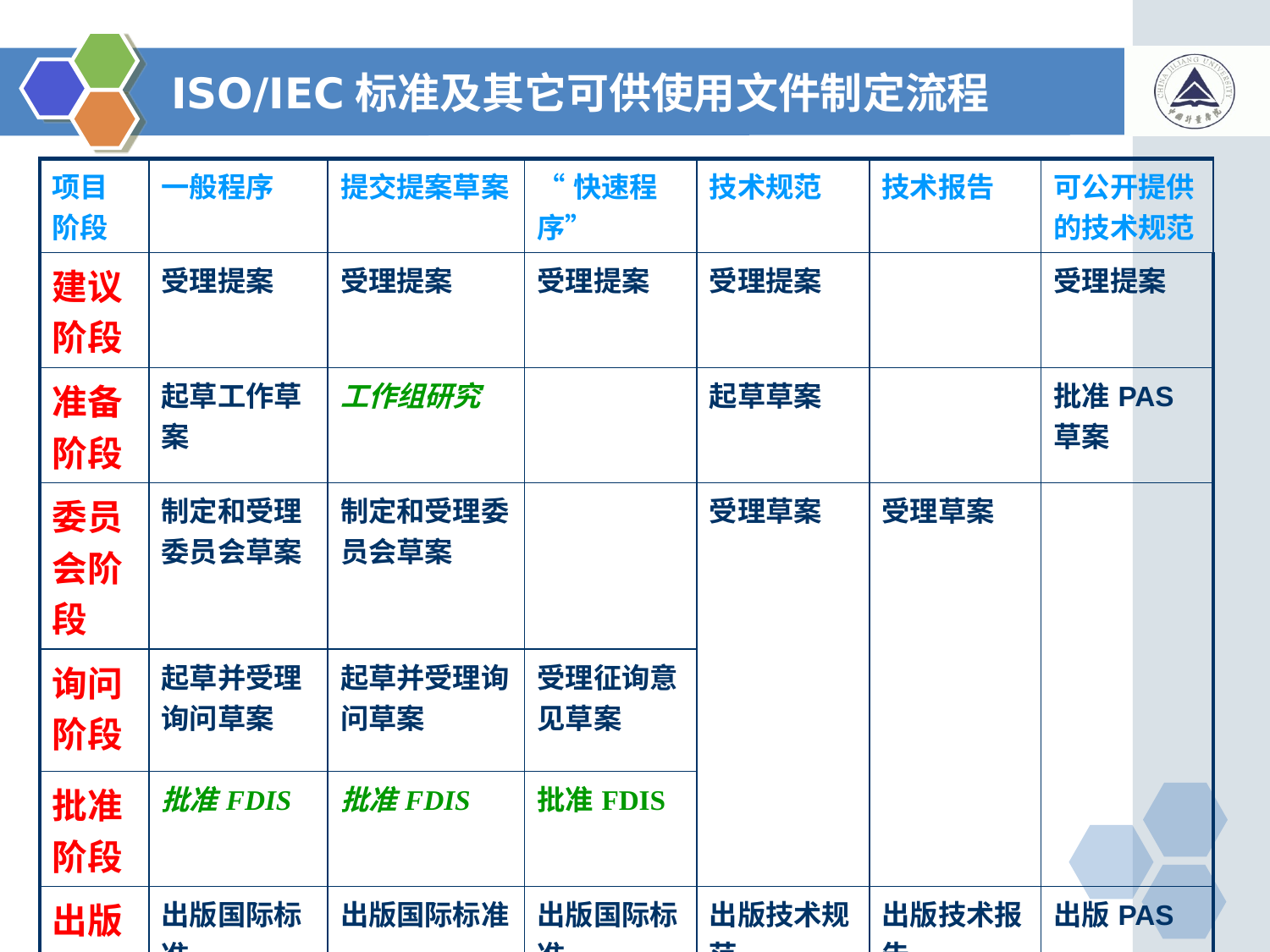

# ISO/IEC标准及其它可供使用文件制定流程
| 项目阶段 | 一般程序 | 提交提案草案 | “快速程序” | 技术规范 | 技术报告 | 可公开提供的技术规范 |
| --- | --- | --- | --- | --- | --- | --- |
| 建议阶段 | 受理提案 | 受理提案 | 受理提案 | 受理提案 |  | 受理提案 |
| 准备阶段 | 起草工作草案 | 工作组研究 |  | 起草草案 |  | 批准PAS草案 |
| 委员会阶段 | 制定和受理委员会草案 | 制定和受理委员会草案 |  | 受理草案 | 受理草案 |  |
| 询问阶段 | 起草并受理询问草案 | 起草并受理询问草案 | 受理征询意见草案 |  |  |  |
| 批准阶段 | 批准FDIS | 批准FDIS | 批准FDIS |  |  |  |
| 出版阶段 | 出版国际标准 | 出版国际标准 | 出版国际标准 | 出版技术规范 | 出版技术报告 | 出版PAS |